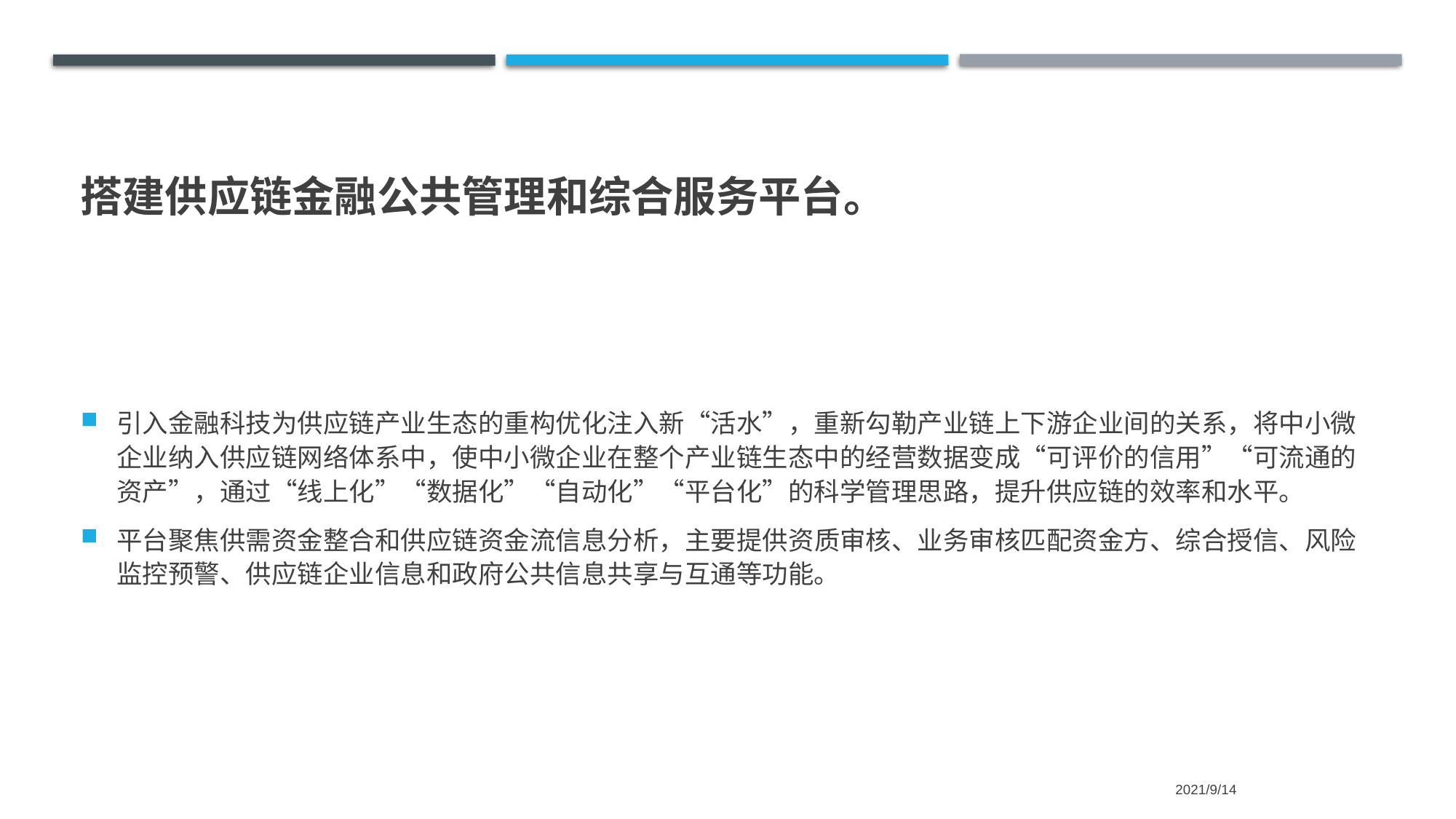

# 搭建供应链金融公共管理和综合服务平台。
引入金融科技为供应链产业生态的重构优化注入新“活水”，重新勾勒产业链上下游企业间的关系，将中小微企业纳入供应链网络体系中，使中小微企业在整个产业链生态中的经营数据变成“可评价的信用”“可流通的资产”，通过“线上化”“数据化”“自动化”“平台化”的科学管理思路，提升供应链的效率和水平。
平台聚焦供需资金整合和供应链资金流信息分析，主要提供资质审核、业务审核匹配资金方、综合授信、风险监控预警、供应链企业信息和政府公共信息共享与互通等功能。
2021/9/14